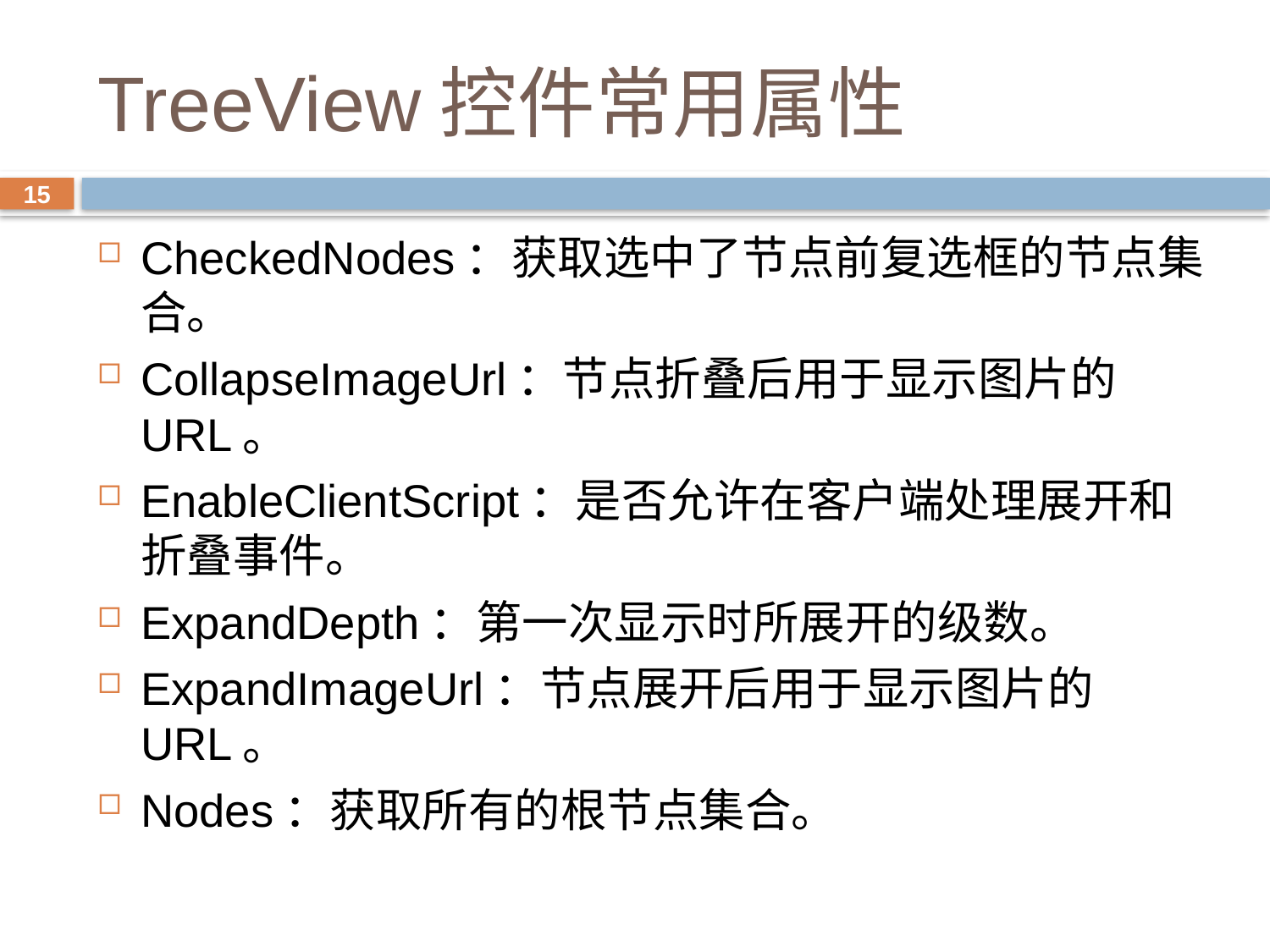

# TreeView控件常用属性
15
CheckedNodes：获取选中了节点前复选框的节点集合。
CollapseImageUrl：节点折叠后用于显示图片的URL。
EnableClientScript：是否允许在客户端处理展开和折叠事件。
ExpandDepth：第一次显示时所展开的级数。
ExpandImageUrl：节点展开后用于显示图片的URL。
Nodes：获取所有的根节点集合。